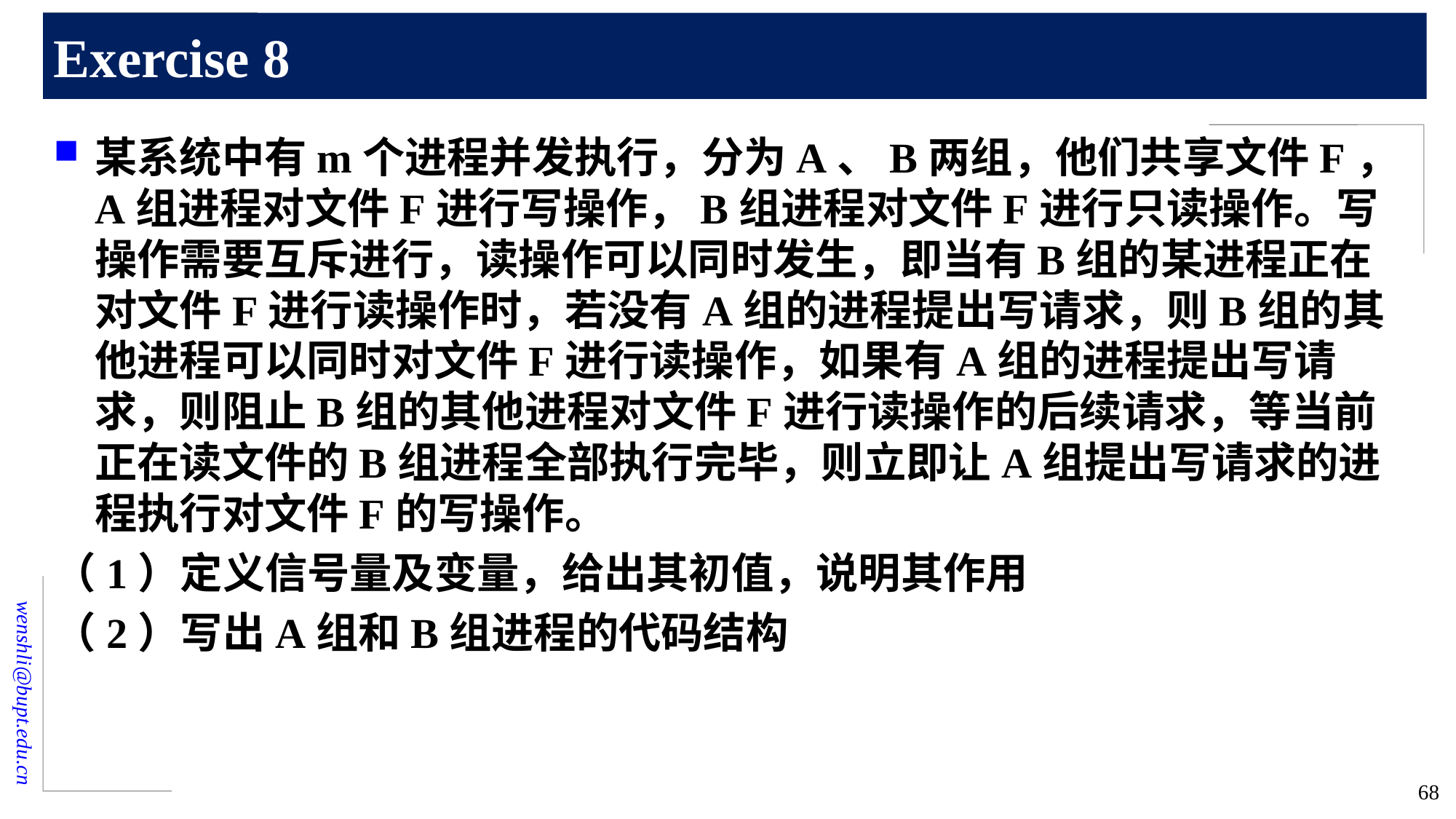

# Exercise 8
某系统中有m个进程并发执行，分为A、B两组，他们共享文件F，A组进程对文件F进行写操作，B组进程对文件F进行只读操作。写操作需要互斥进行，读操作可以同时发生，即当有B组的某进程正在对文件F进行读操作时，若没有A组的进程提出写请求，则B组的其他进程可以同时对文件F进行读操作，如果有A组的进程提出写请求，则阻止B组的其他进程对文件F进行读操作的后续请求，等当前正在读文件的B组进程全部执行完毕，则立即让A组提出写请求的进程执行对文件F的写操作。
（1）定义信号量及变量，给出其初值，说明其作用
（2）写出A组和B组进程的代码结构
68